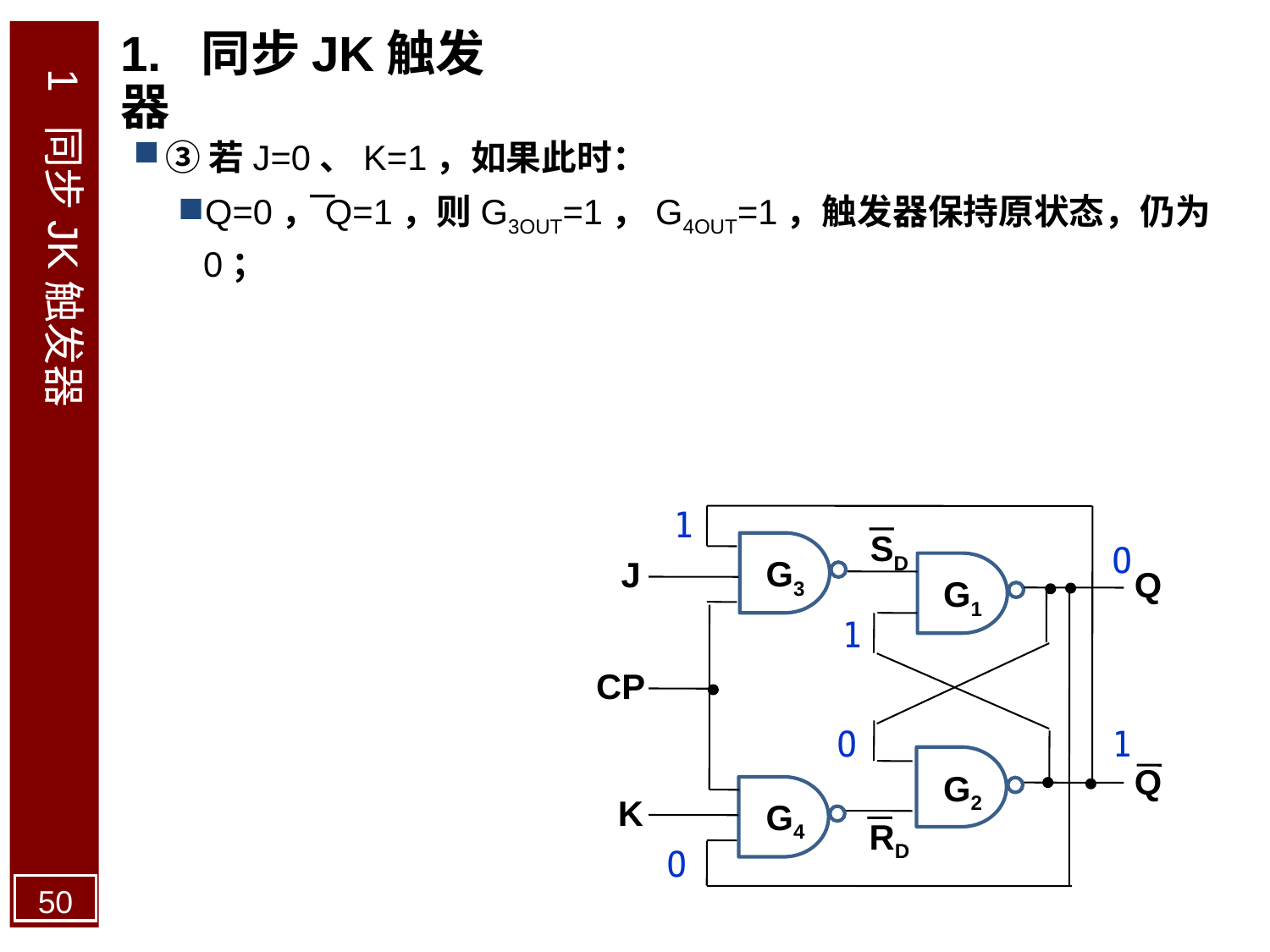

1.  同步JK触发器
1  同步JK触发器

③若J=0、K=1，如果此时：
Q=0，Q=1，则G3OUT=1，G4OUT=1，触发器保持原状态，仍为0；

1
SD

G3
J

Q

G1

CP

Q
G2

G4
K

RD

0
1
0
1
0
50